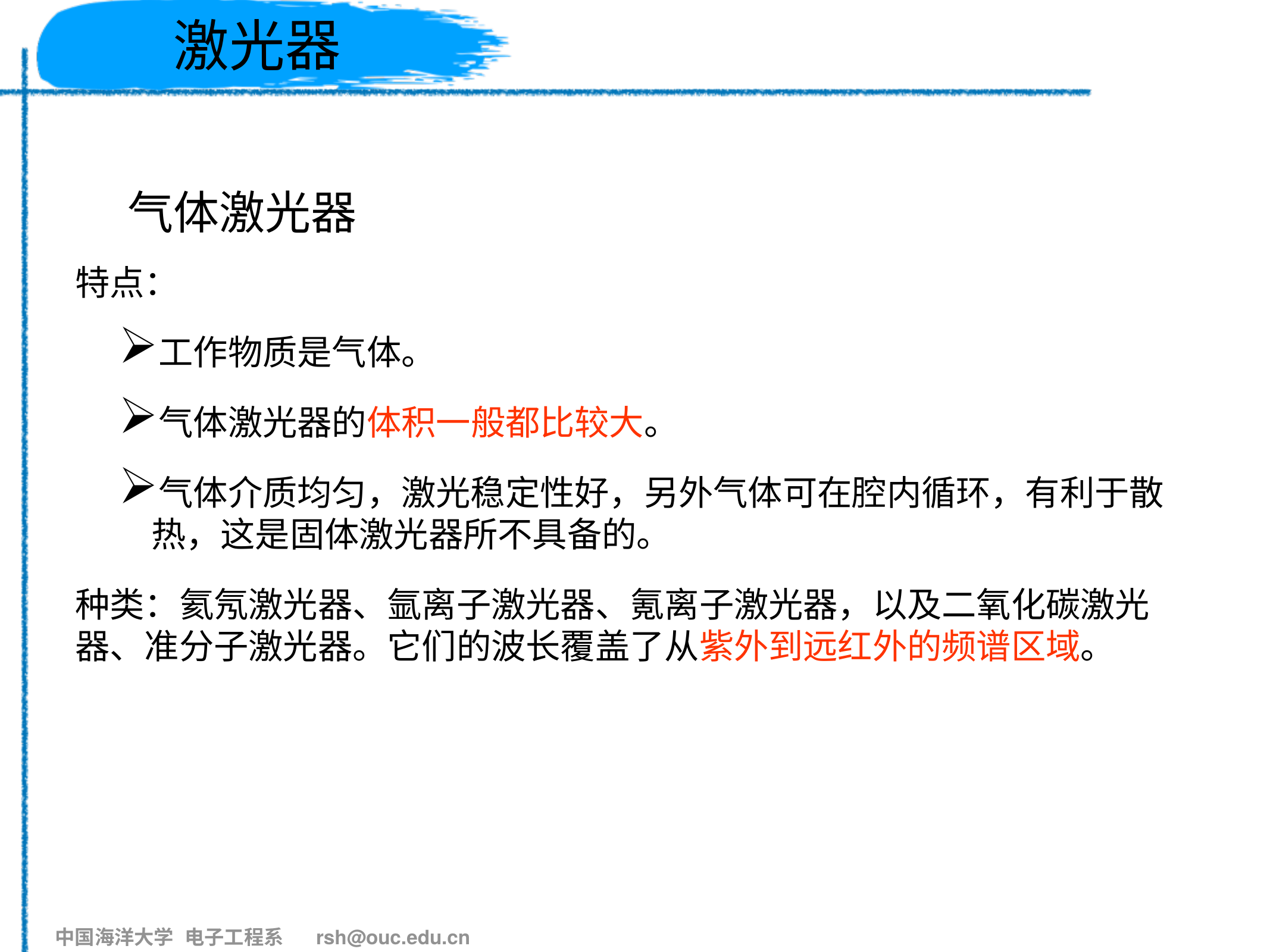

# 激光器
气体激光器
特点：
工作物质是气体。
气体激光器的体积一般都比较大。
气体介质均匀，激光稳定性好，另外气体可在腔内循环，有利于散热，这是固体激光器所不具备的。
种类：氦氖激光器、氩离子激光器、氪离子激光器，以及二氧化碳激光器、准分子激光器。它们的波长覆盖了从紫外到远红外的频谱区域。